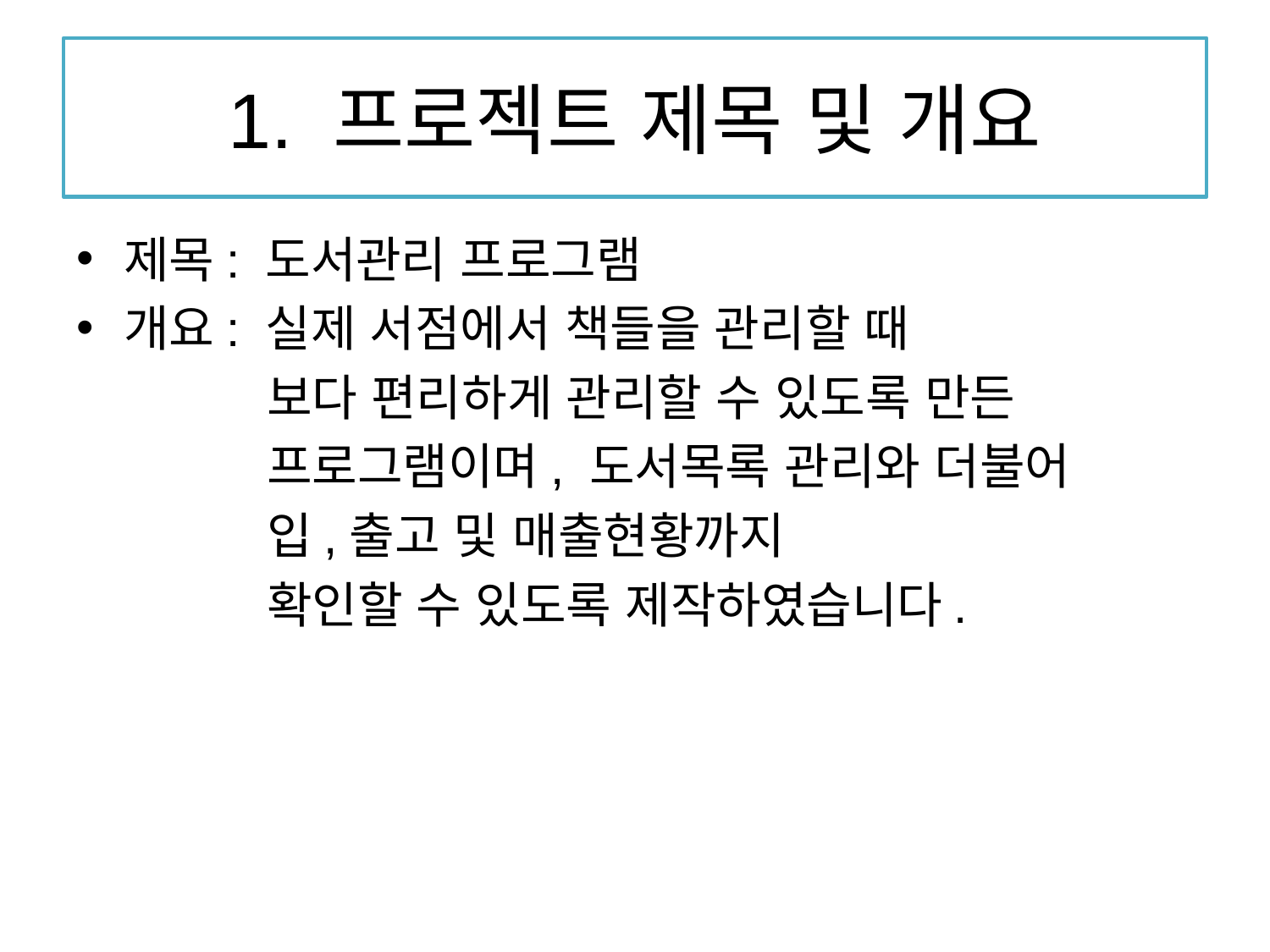

# 1. 프로젝트 제목 및 개요
제목: 도서관리 프로그램
개요: 실제 서점에서 책들을 관리할 때
             보다 편리하게 관리할 수 있도록 만든
             프로그램이며, 도서목록 관리와 더불어
             입,출고 및 매출현황까지
             확인할 수 있도록 제작하였습니다.